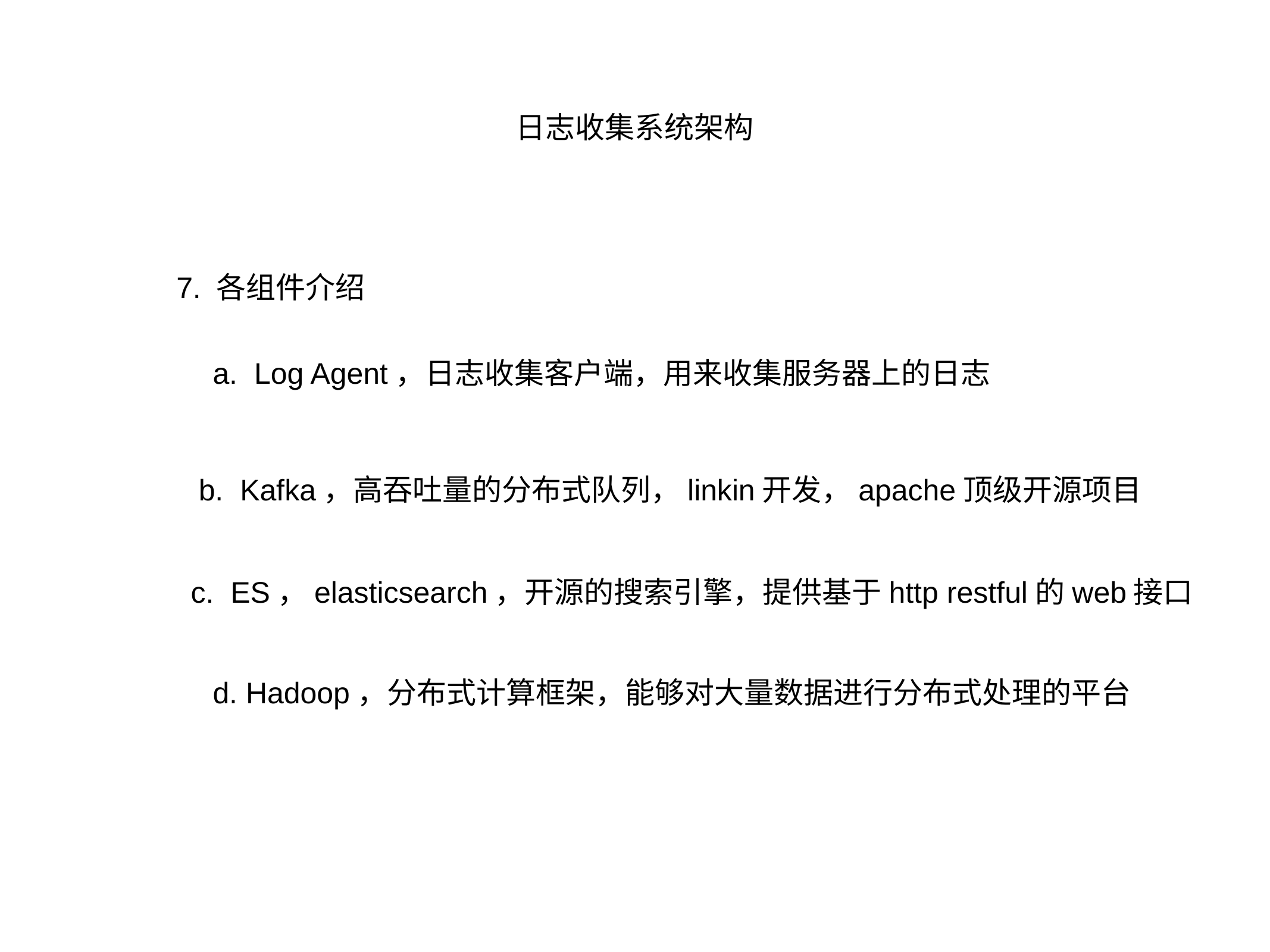

日志收集系统架构
7. 各组件介绍
a.  Log Agent，日志收集客户端，用来收集服务器上的日志
b.  Kafka，高吞吐量的分布式队列，linkin开发，apache顶级开源项目
c.  ES，elasticsearch，开源的搜索引擎，提供基于http restful的web接口
d. Hadoop，分布式计算框架，能够对大量数据进行分布式处理的平台